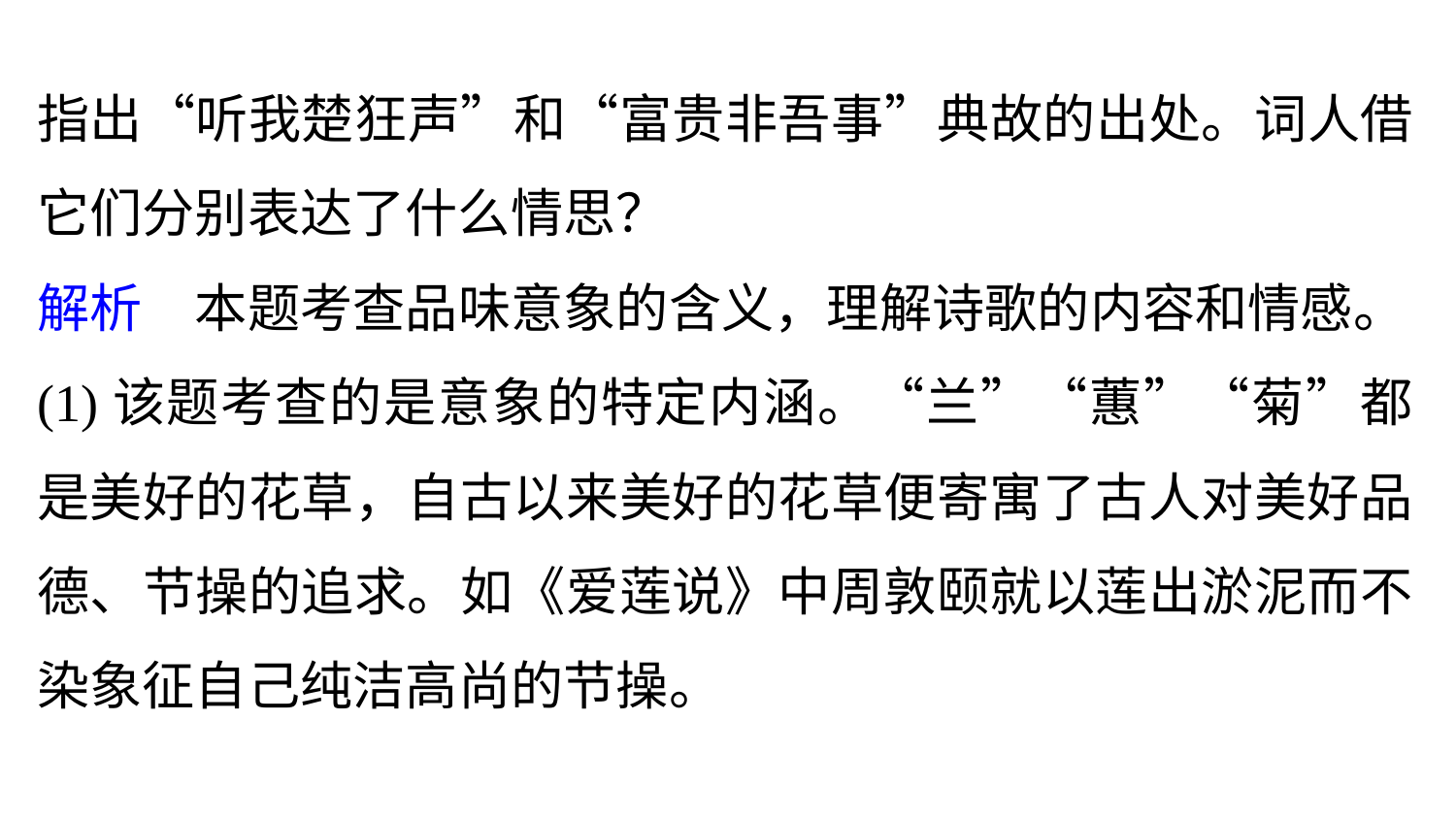

指出“听我楚狂声”和“富贵非吾事”典故的出处。词人借它们分别表达了什么情思？
解析　本题考查品味意象的含义，理解诗歌的内容和情感。(1)该题考查的是意象的特定内涵。“兰”“蕙”“菊”都是美好的花草，自古以来美好的花草便寄寓了古人对美好品德、节操的追求。如《爱莲说》中周敦颐就以莲出淤泥而不染象征自己纯洁高尚的节操。